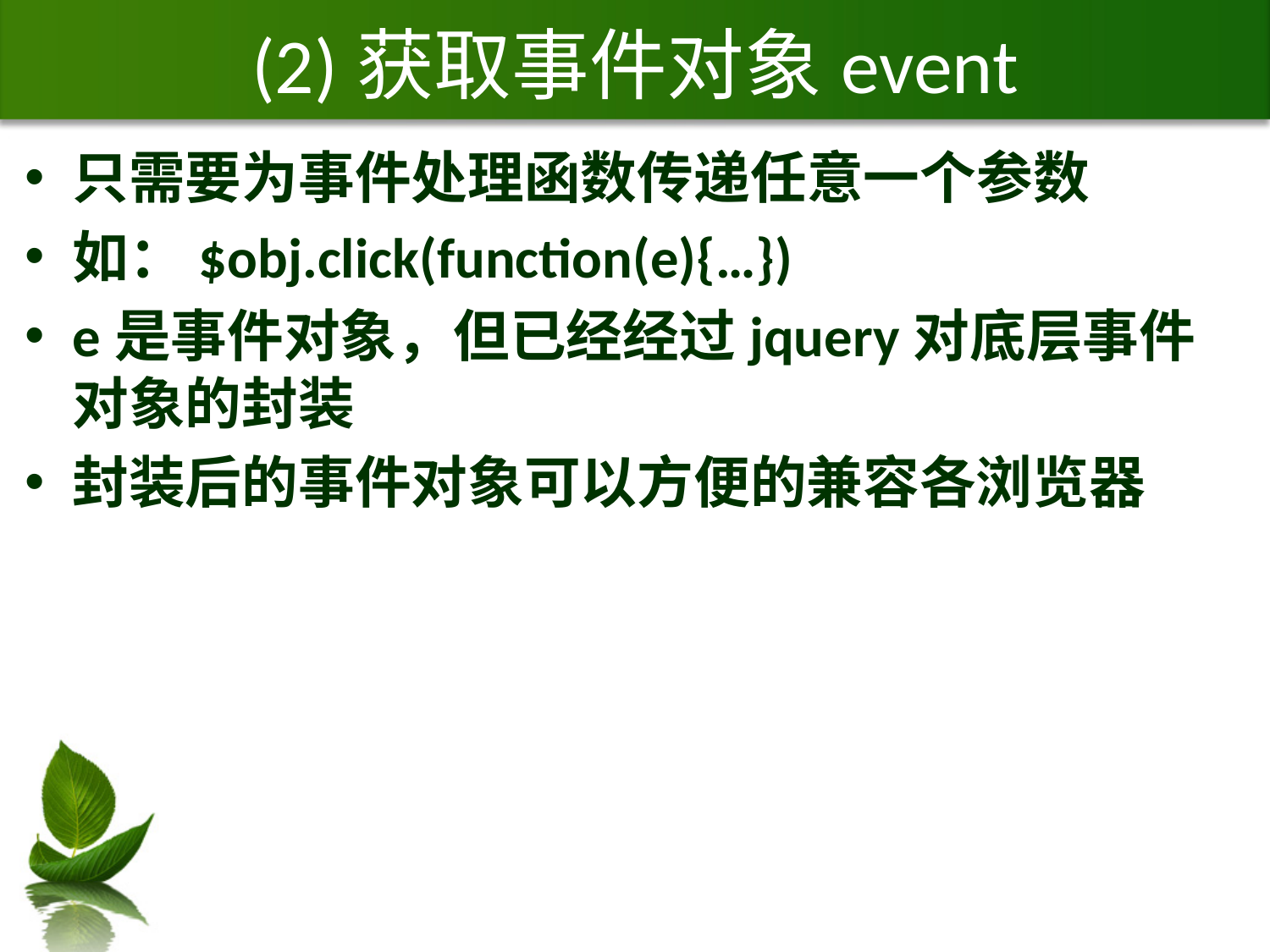

# (2)获取事件对象event
只需要为事件处理函数传递任意一个参数
如：$obj.click(function(e){…})
e是事件对象，但已经经过jquery对底层事件对象的封装
封装后的事件对象可以方便的兼容各浏览器